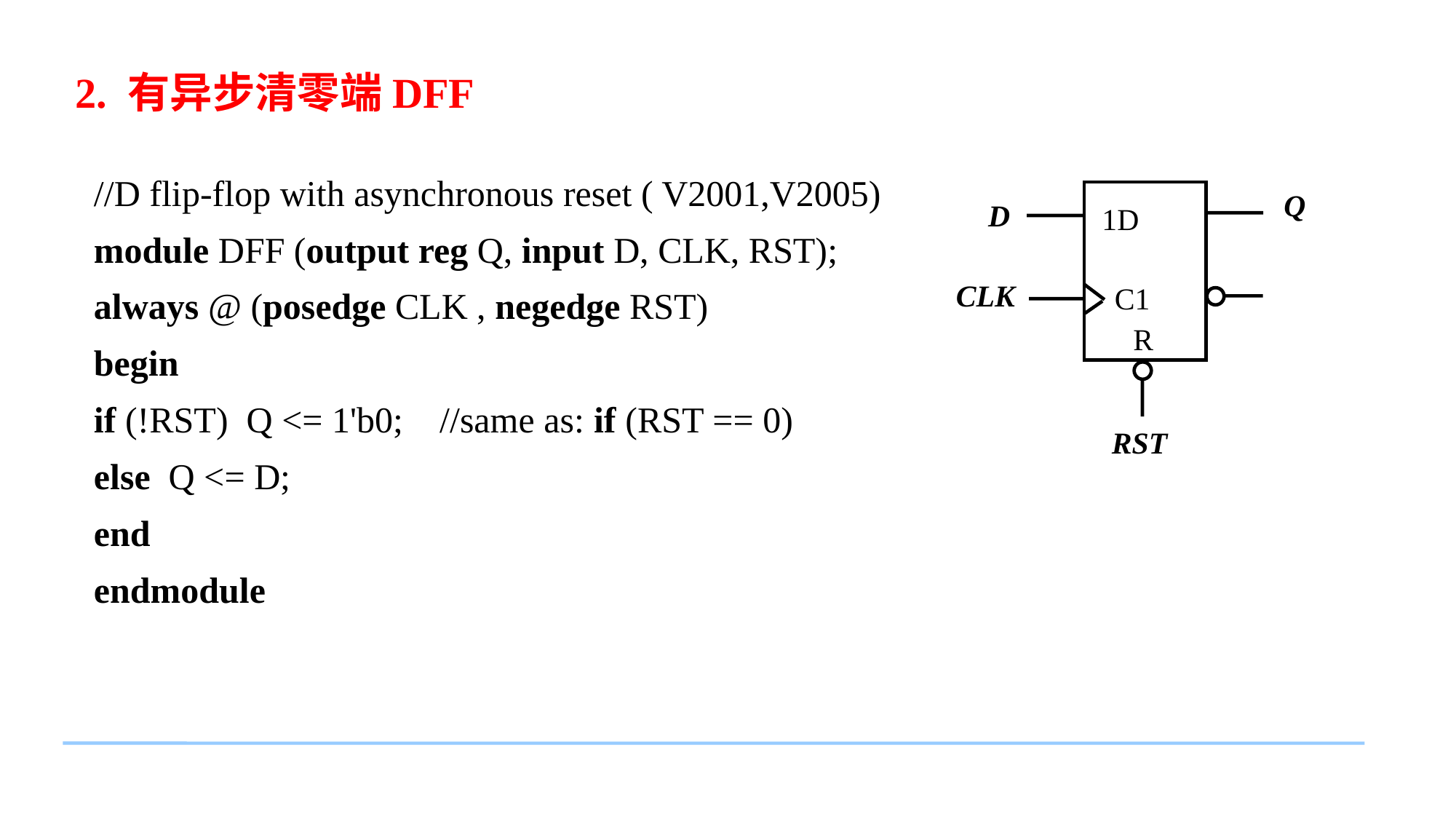

2. 有异步清零端DFF
//D flip-flop with asynchronous reset ( V2001,V2005)
module DFF (output reg Q, input D, CLK, RST);
always @ (posedge CLK , negedge RST)
begin
if (!RST)  Q <= 1'b0;    //same as: if (RST == 0)
else  Q <= D;
end
endmodule
Q

D
1D

CLK
C1

R

RST
28